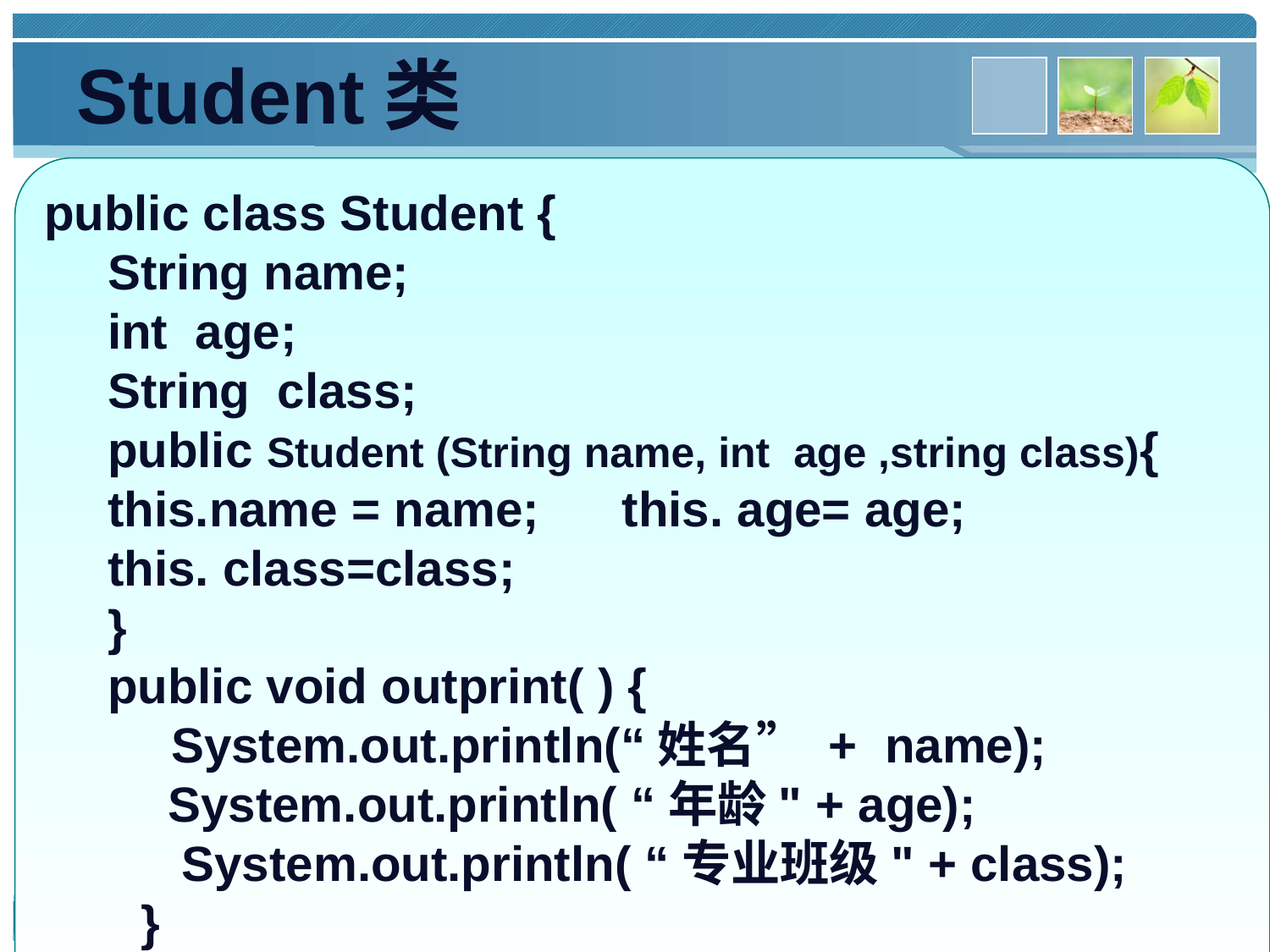

Student类
public class Student {
String name;
int  age;
String  class;
public Student (String name, int  age ,string class){
this.name = name;      this. age= age;
this. class=class;
}
public void outprint( ) {
	System.out.println(“姓名” +  name);
         System.out.println( “年龄" + age);
          System.out.println( “专业班级" + class);
       }
}